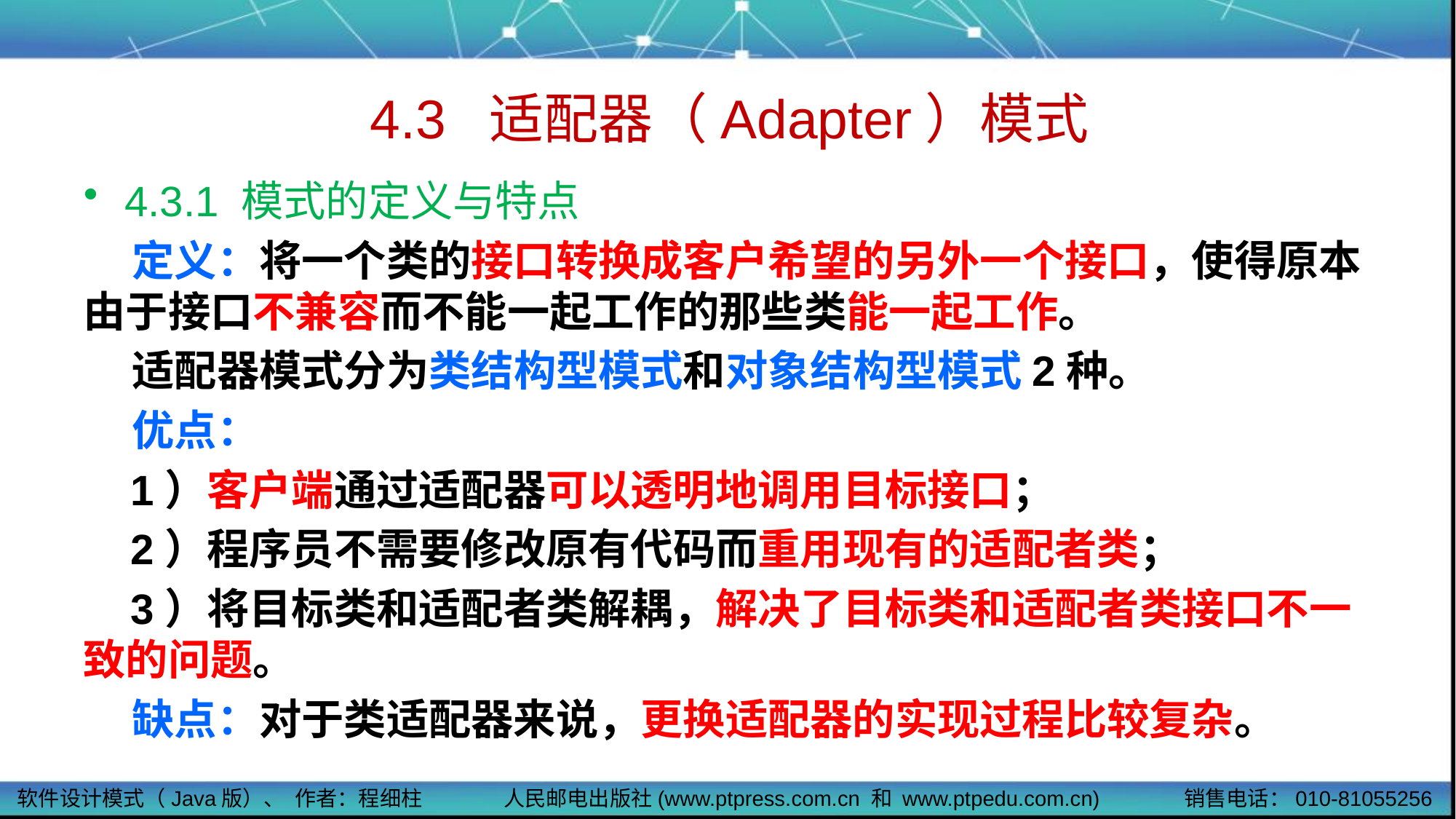

# 4.3  适配器（Adapter）模式
4.3.1 模式的定义与特点
    定义：将一个类的接口转换成客户希望的另外一个接口，使得原本由于接口不兼容而不能一起工作的那些类能一起工作。
    适配器模式分为类结构型模式和对象结构型模式2种。
    优点：
    1）客户端通过适配器可以透明地调用目标接口；
    2）程序员不需要修改原有代码而重用现有的适配者类；
    3）将目标类和适配者类解耦，解决了目标类和适配者类接口不一致的问题。
    缺点：对于类适配器来说，更换适配器的实现过程比较复杂。
软件设计模式（Java版）、  作者：程细柱
人民邮电出版社(www.ptpress.com.cn 和 www.ptpedu.com.cn)
销售电话：010-81055256